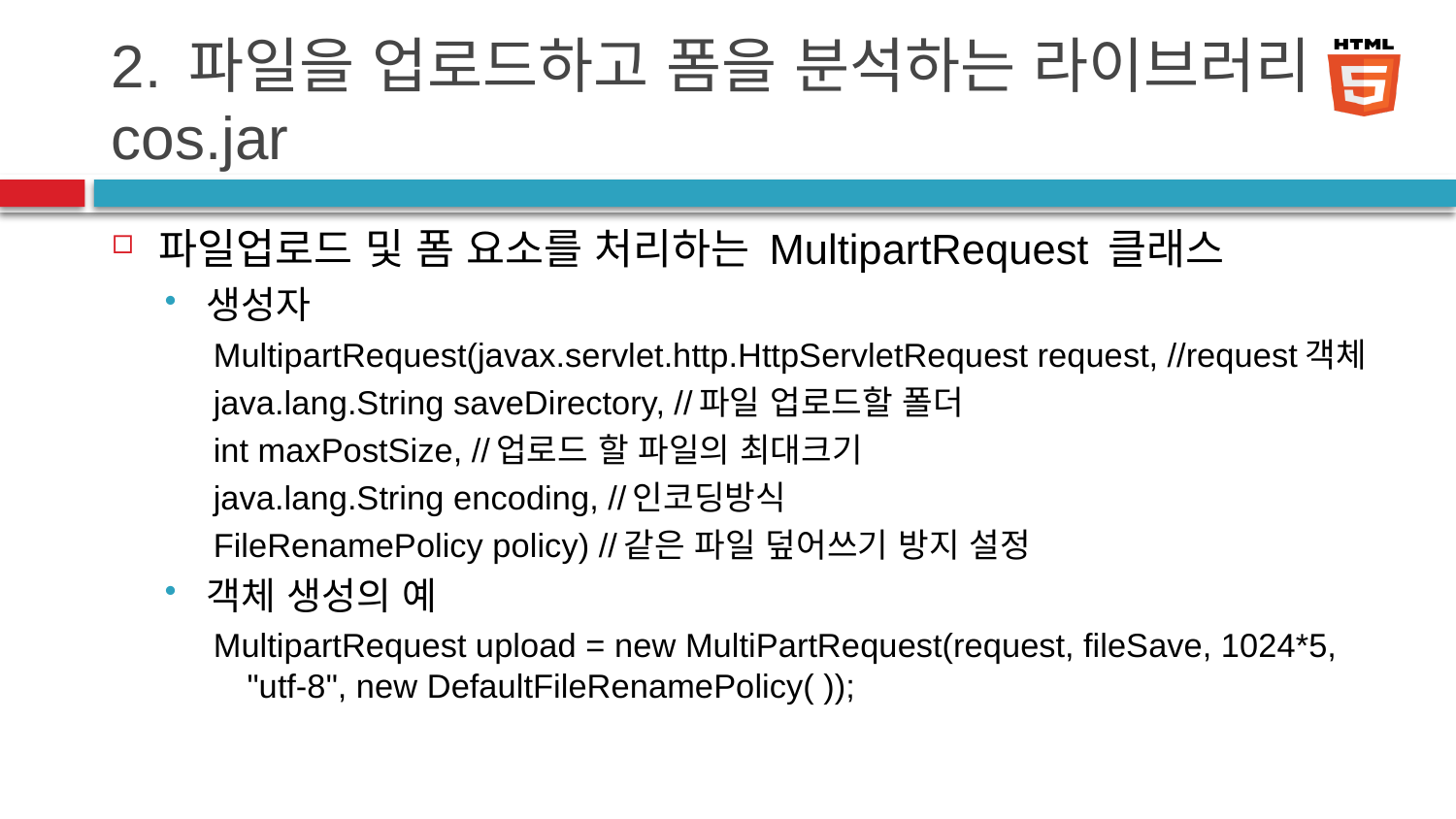

# 2. 파일을 업로드하고 폼을 분석하는 라이브러리 cos.jar
파일업로드 및 폼 요소를 처리하는 MultipartRequest 클래스
생성자
MultipartRequest(javax.servlet.http.HttpServletRequest request, //request객체
java.lang.String saveDirectory, //파일 업로드할 폴더
int maxPostSize, //업로드 할 파일의 최대크기
java.lang.String encoding, //인코딩방식
FileRenamePolicy policy) //같은 파일 덮어쓰기 방지 설정
객체 생성의 예
MultipartRequest upload = new MultiPartRequest(request, fileSave, 1024*5, "utf-8", new DefaultFileRenamePolicy( ));